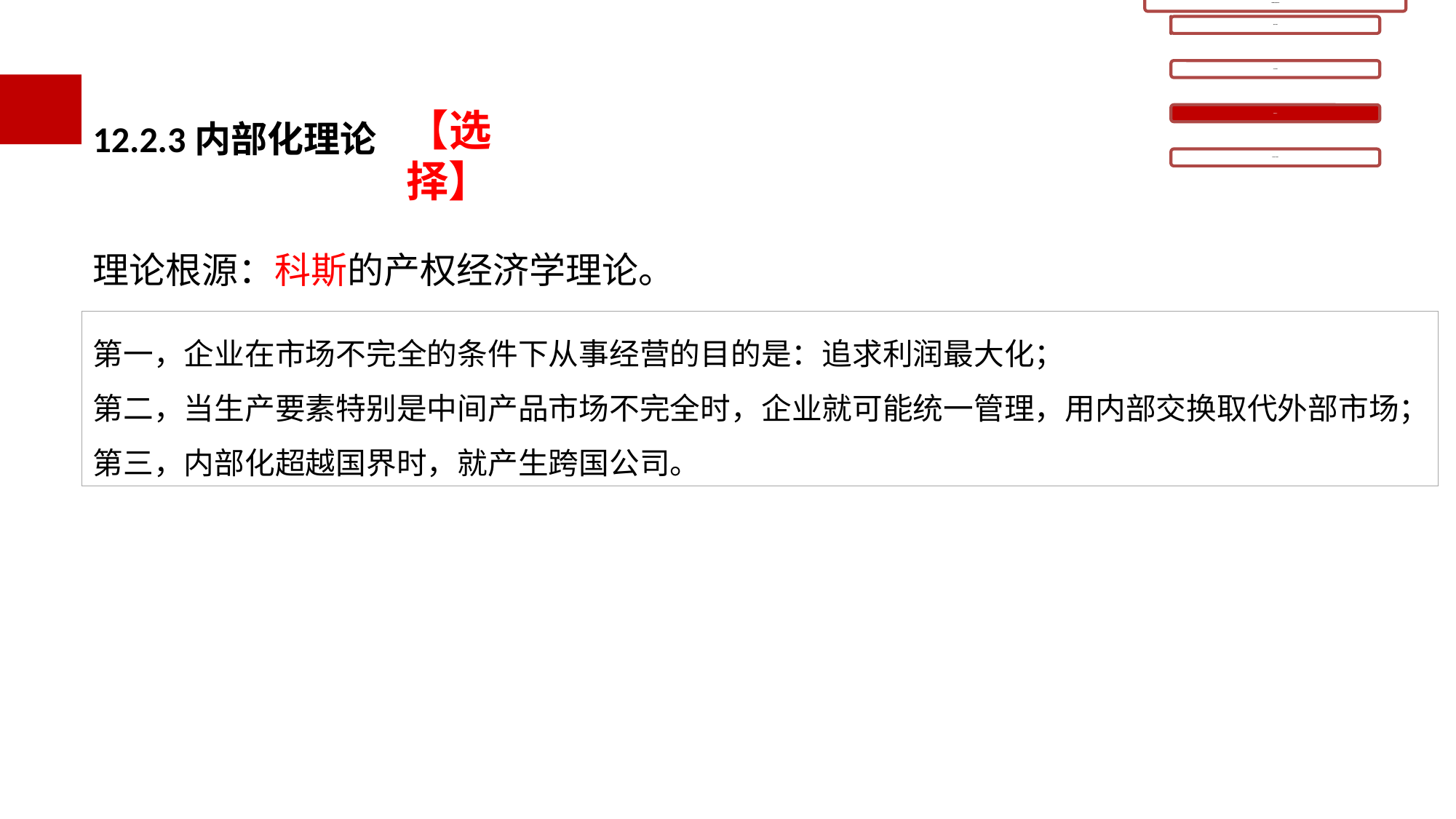

产品周期理论
垄断优势理论
内部化理论
公司跨国经营的基本理论
国际生产综合理论
12.2.3内部化理论

理论根源：科斯的产权经济学理论。

【选择】
第一，企业在市场不完全的条件下从事经营的目的是：追求利润最大化；
第二，当生产要素特别是中间产品市场不完全时，企业就可能统一管理，用内部交换取代外部市场；
第三，内部化超越国界时，就产生跨国公司。